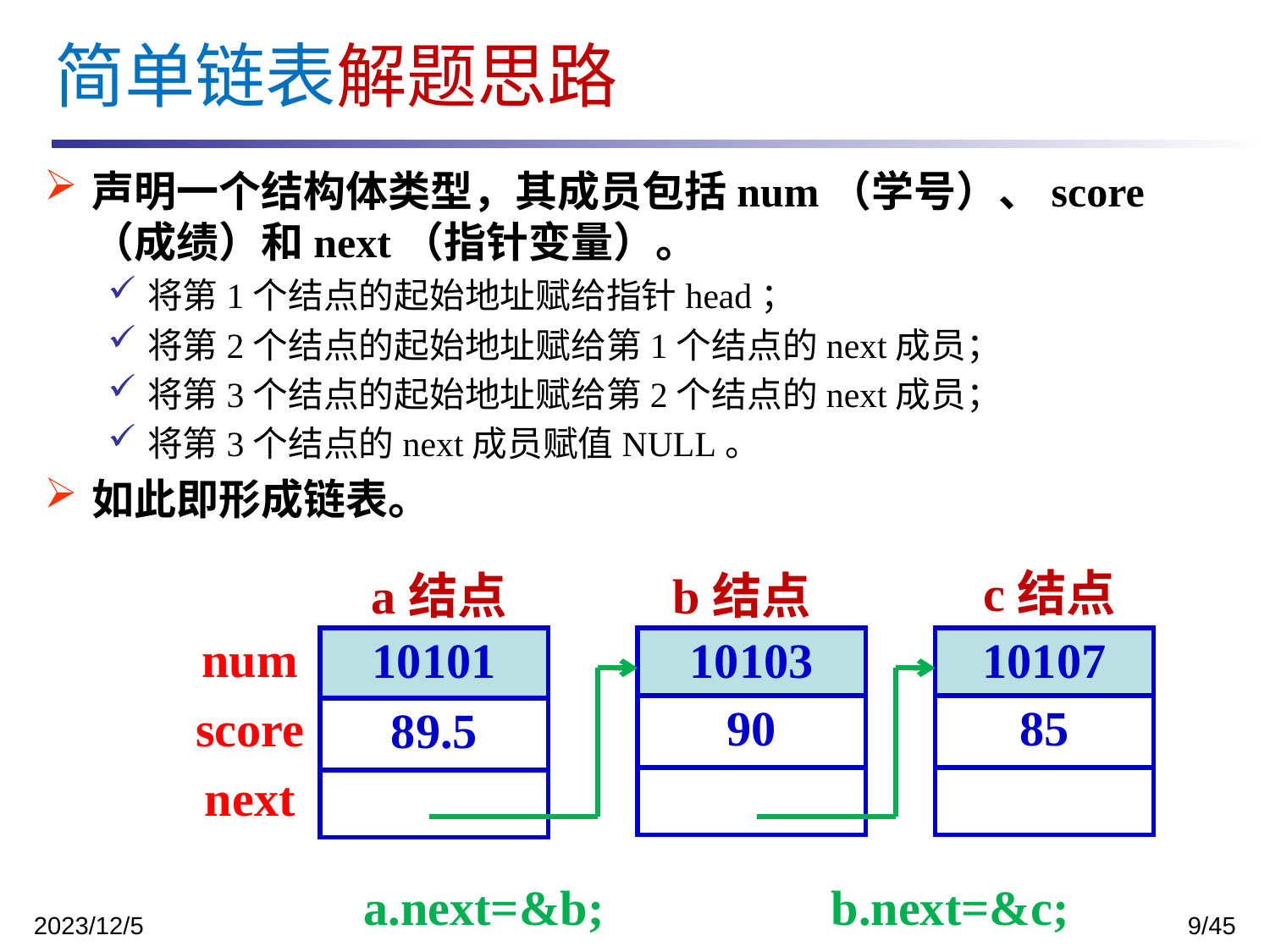

简单链表解题思路
声明一个结构体类型，其成员包括num（学号）、score（成绩）和next（指针变量）。
将第1个结点的起始地址赋给指针head；
将第2个结点的起始地址赋给第1个结点的next成员；
将第3个结点的起始地址赋给第2个结点的next成员；
将第3个结点的next成员赋值NULL。
如此即形成链表。
c结点
a结点
b结点
num
| 10101 |
| --- |
| 89.5 |
|  |
| 10103 |
| --- |
| 90 |
|  |
| 10107 |
| --- |
| 85 |
|  |
score
next
a.next=&b;
b.next=&c;
2023/12/5
9/45